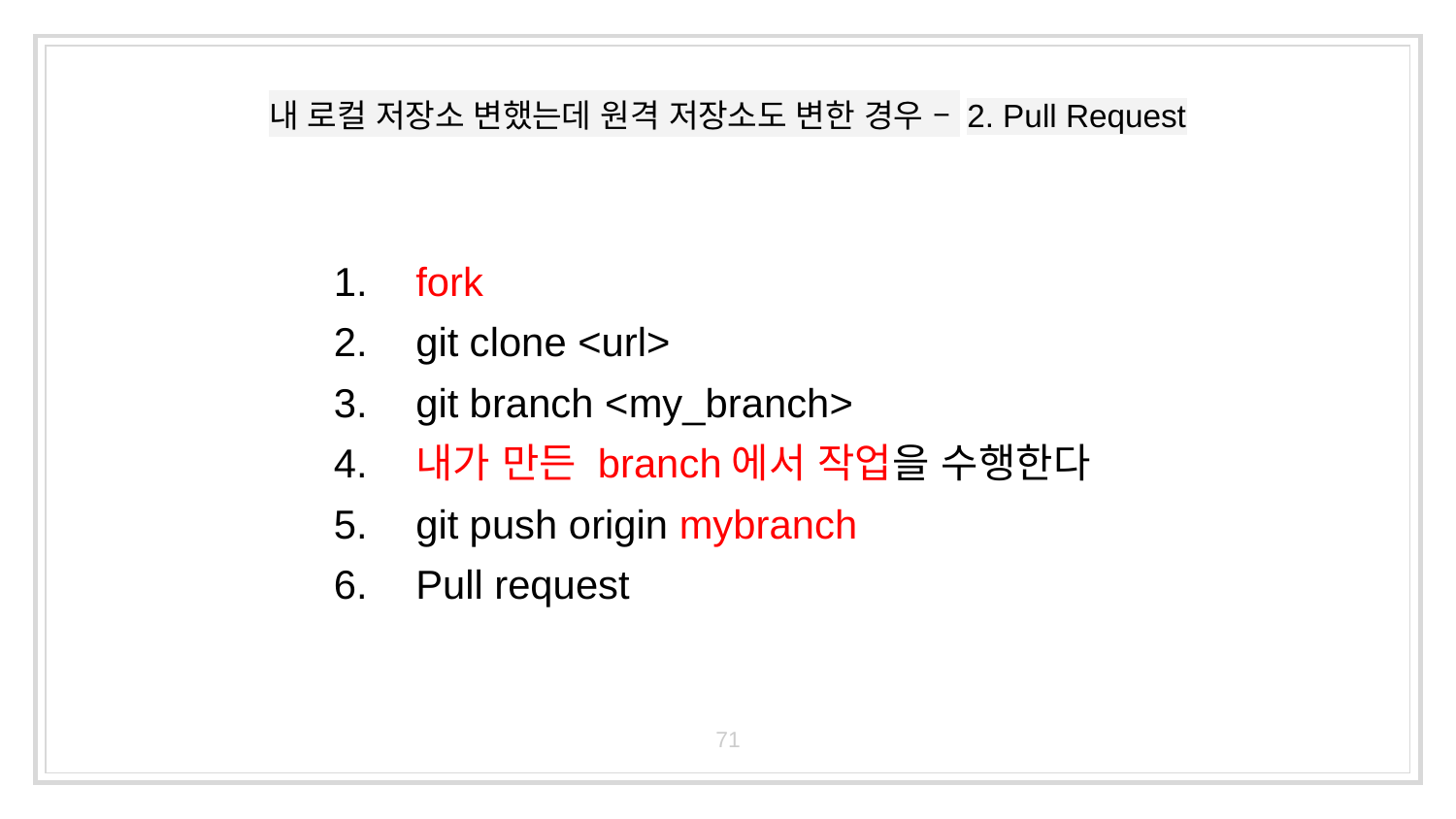

# 내 로컬 저장소 변했는데 원격 저장소도 변한 경우 – 2. Pull Request
fork
git clone <url>
git branch <my_branch>
내가 만든 branch에서 작업을 수행한다
git push origin mybranch
Pull request
71